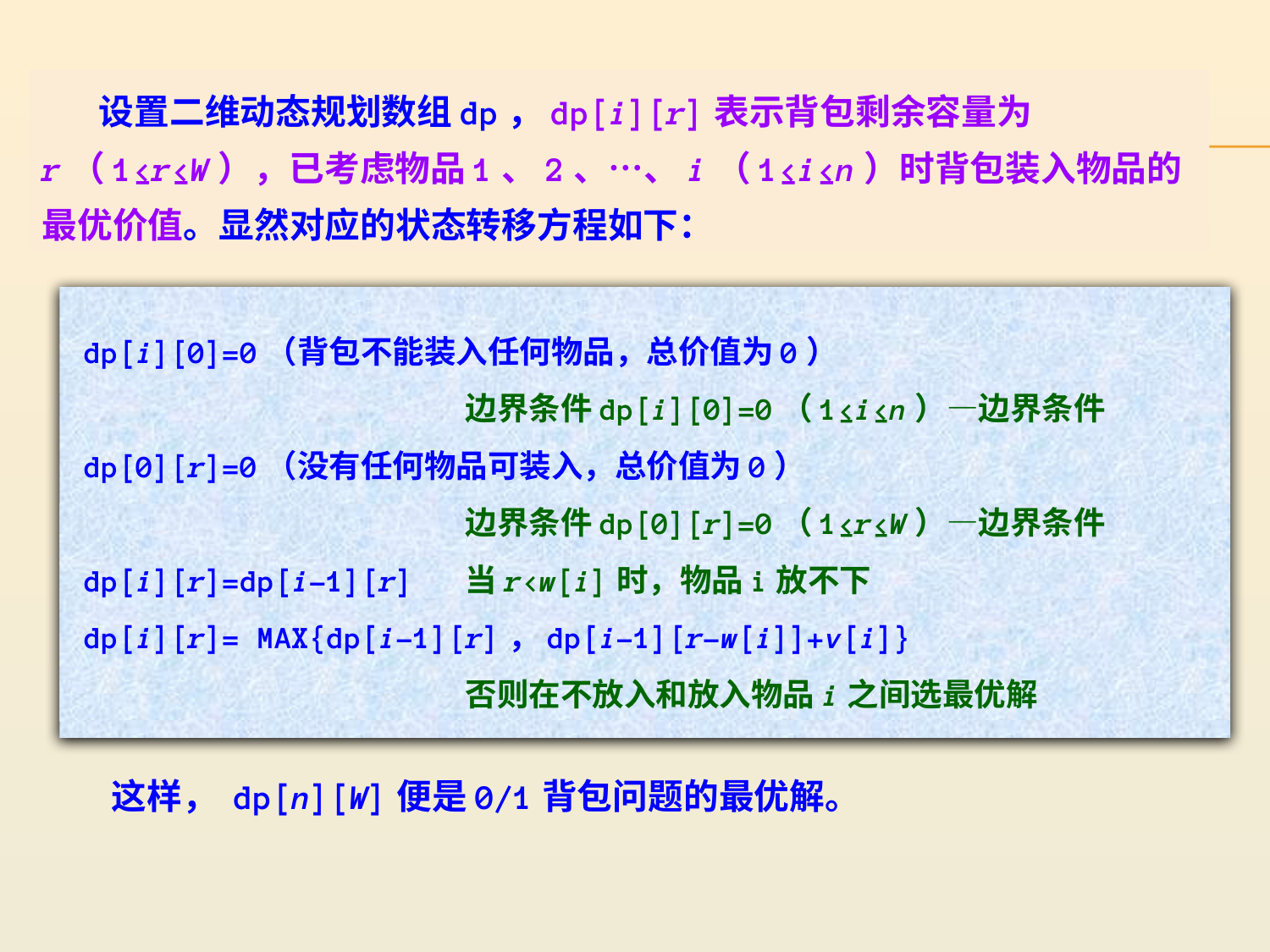

设置二维动态规划数组dp，dp[i][r]表示背包剩余容量为r（1≤r≤W），已考虑物品1、2、…、i（1≤i≤n）时背包装入物品的最优价值。显然对应的状态转移方程如下：
dp[i][0]=0（背包不能装入任何物品，总价值为0）
			边界条件dp[i][0]=0（1≤i≤n）―边界条件
dp[0][r]=0（没有任何物品可装入，总价值为0）
			边界条件dp[0][r]=0（1≤r≤W）―边界条件
dp[i][r]=dp[i-1][r]	当r<w[i]时，物品i放不下
dp[i][r]= MAX{dp[i-1][r]，dp[i-1][r-w[i]]+v[i]}
			否则在不放入和放入物品i之间选最优解
这样， dp[n][W]便是0/1背包问题的最优解。